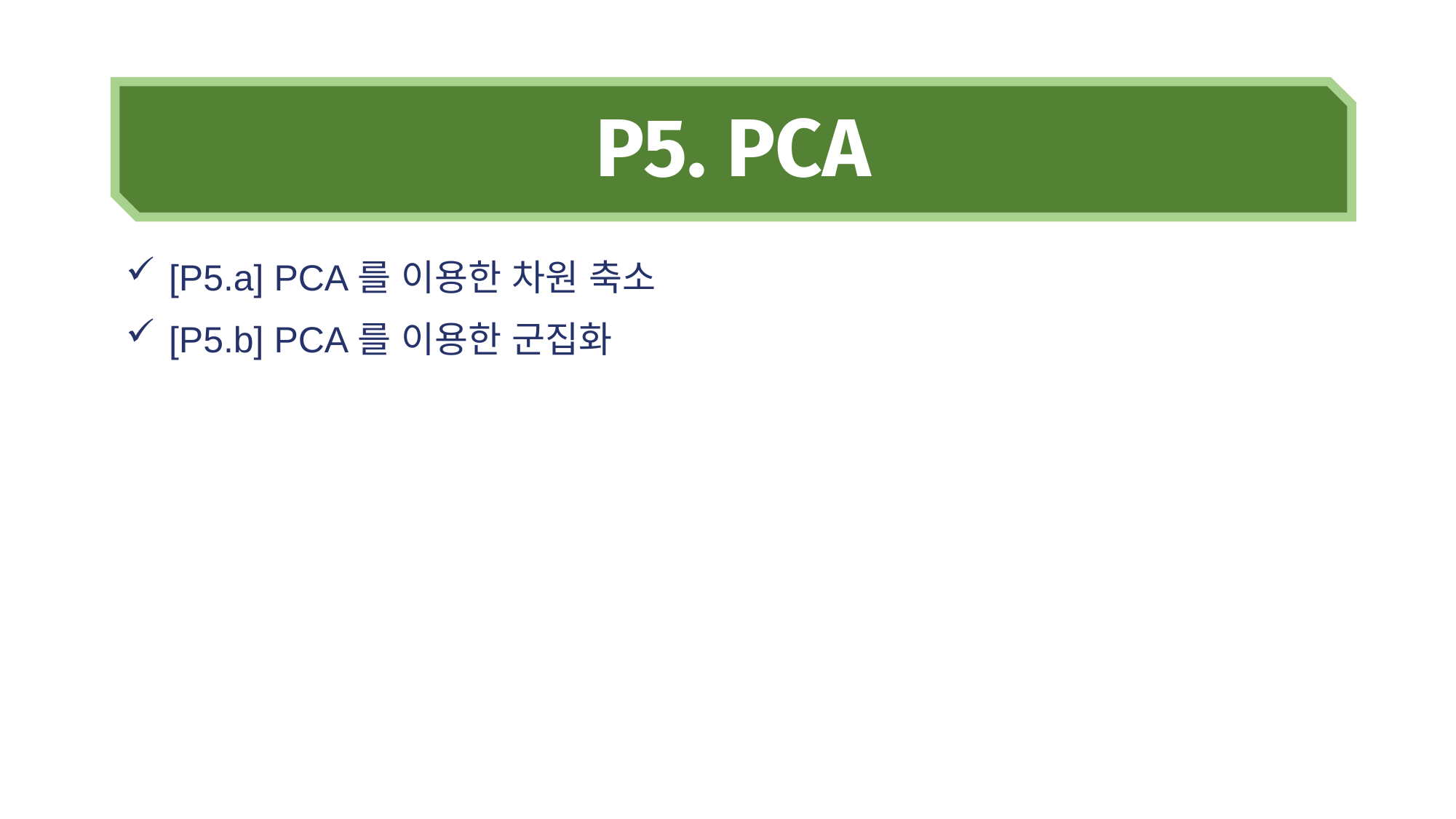

# P5. PCA
[P5.a] PCA를 이용한 차원 축소
[P5.b] PCA를 이용한 군집화